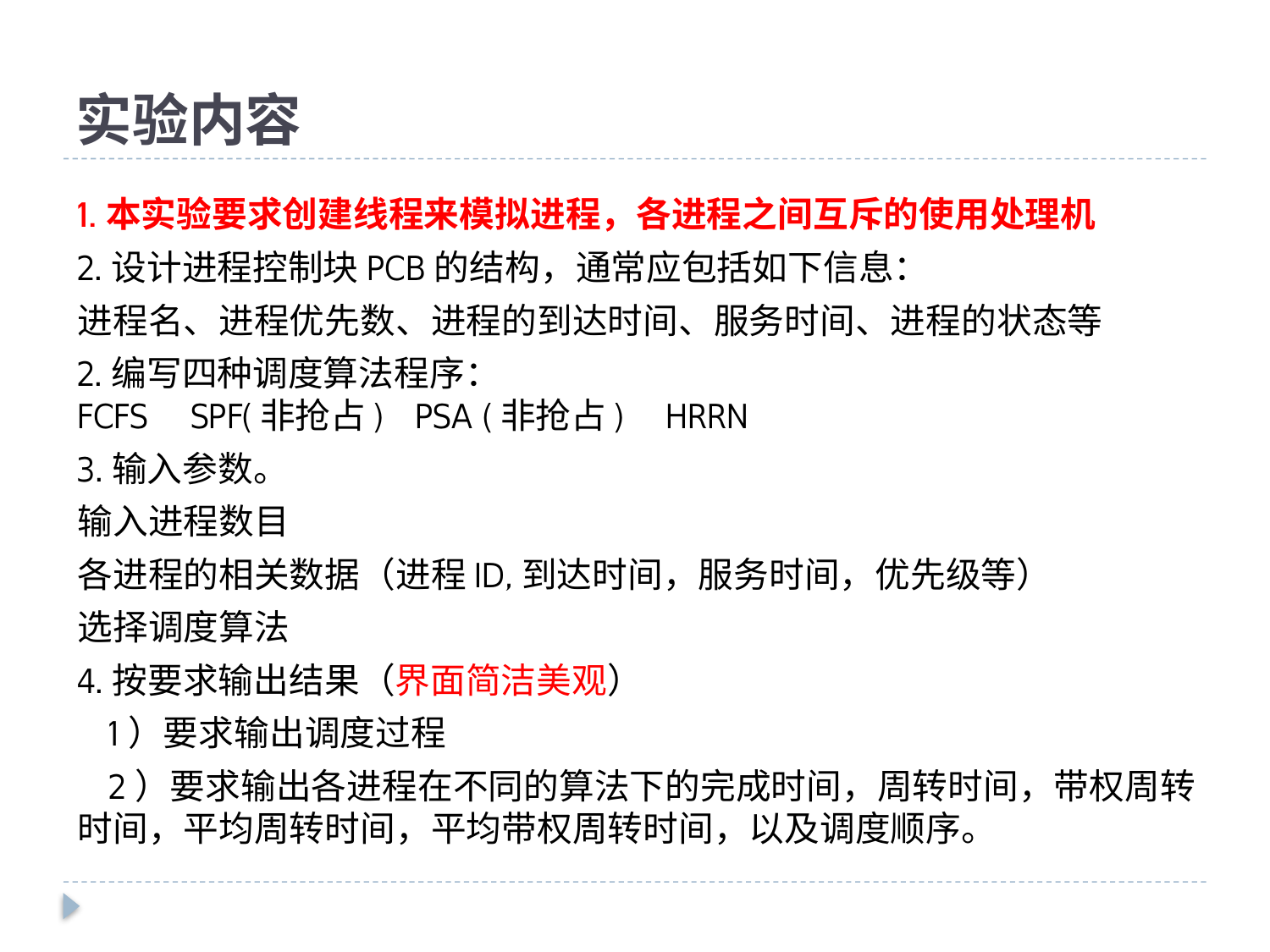

# 实验内容
1.本实验要求创建线程来模拟进程，各进程之间互斥的使用处理机
2.设计进程控制块PCB的结构，通常应包括如下信息：
进程名、进程优先数、进程的到达时间、服务时间、进程的状态等
2.编写四种调度算法程序：
FCFS    SPF(非抢占)   PSA (非抢占)    HRRN
3.输入参数。
输入进程数目
各进程的相关数据（进程ID,到达时间，服务时间，优先级等）
选择调度算法
4.按要求输出结果（界面简洁美观）
   1）要求输出调度过程
   2）要求输出各进程在不同的算法下的完成时间，周转时间，带权周转时间，平均周转时间，平均带权周转时间，以及调度顺序。